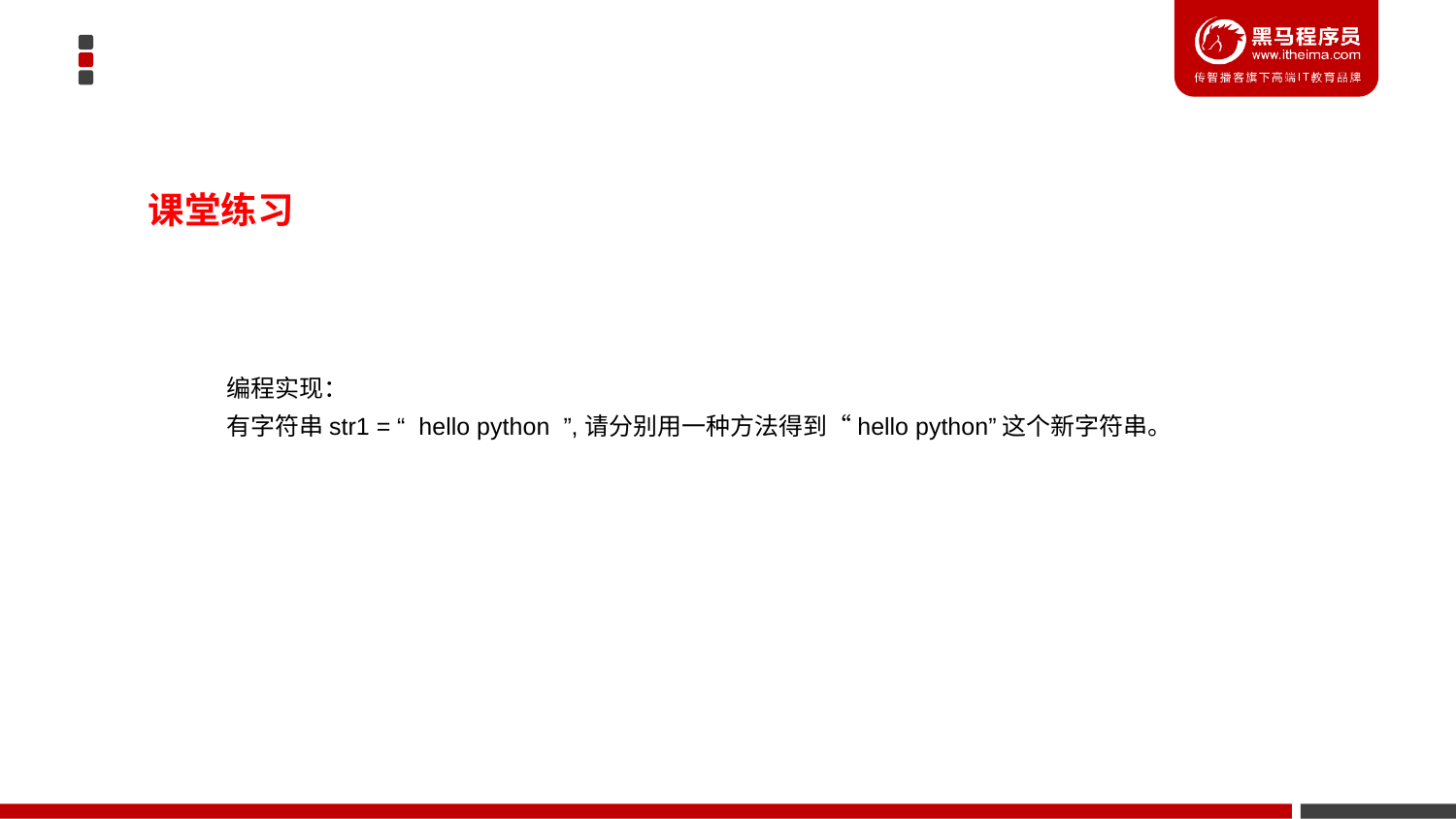

课堂练习
编程实现：
有字符串str1 = “  hello python  ”,请分别用一种方法得到“hello python”这个新字符串。